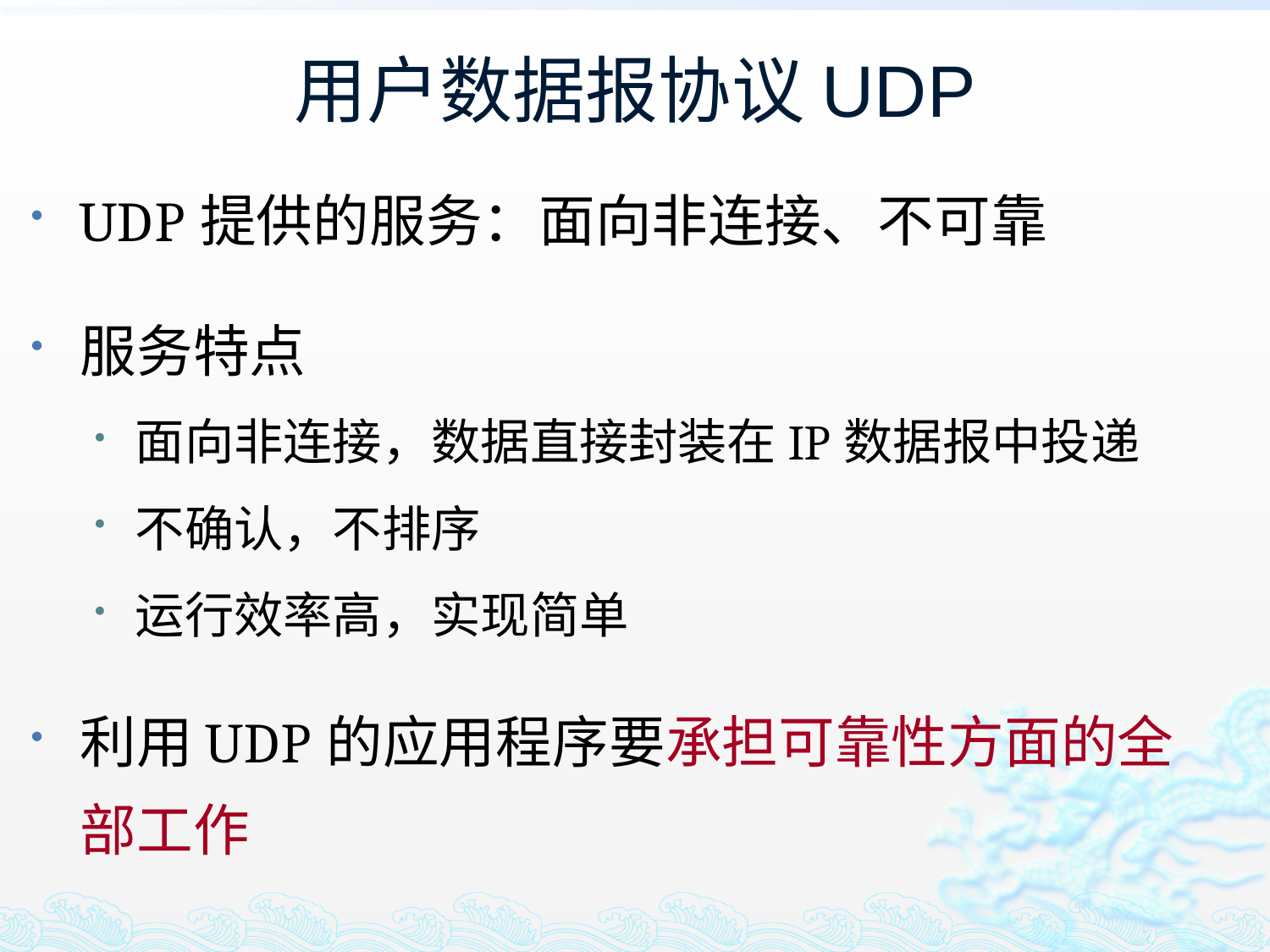

# 用户数据报协议UDP
UDP提供的服务：面向非连接、不可靠
服务特点
面向非连接，数据直接封装在IP数据报中投递
不确认，不排序
运行效率高，实现简单
利用UDP的应用程序要承担可靠性方面的全部工作